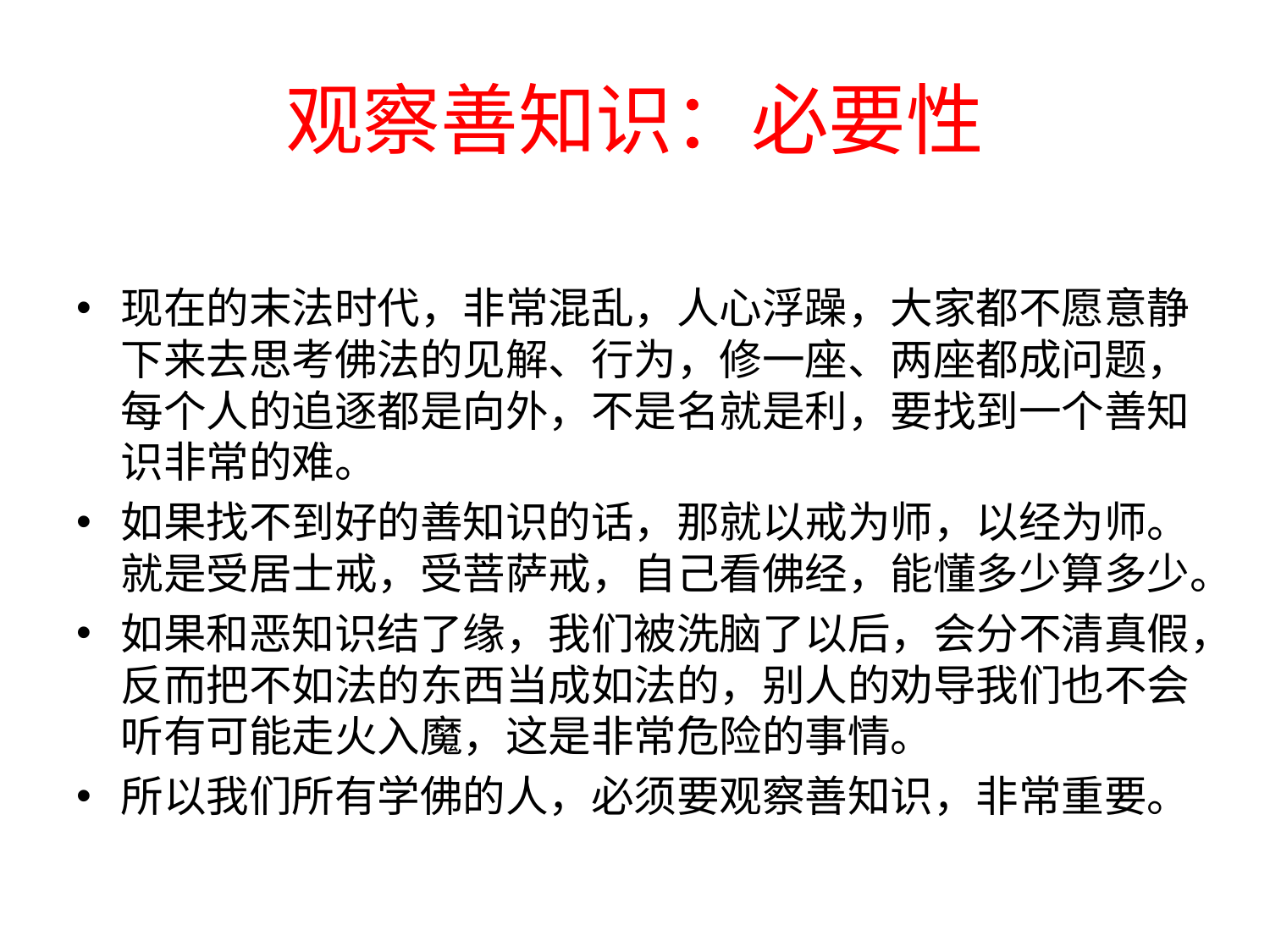

# 观察善知识：必要性

现在的末法时代，非常混乱，人心浮躁，大家都不愿意静下来去思考佛法的见解、行为，修一座、两座都成问题，每个人的追逐都是向外，不是名就是利，要找到一个善知识非常的难。
如果找不到好的善知识的话，那就以戒为师，以经为师。就是受居士戒，受菩萨戒，自己看佛经，能懂多少算多少。
如果和恶知识结了缘，我们被洗脑了以后，会分不清真假，反而把不如法的东西当成如法的，别人的劝导我们也不会听有可能走火入魔，这是非常危险的事情。
所以我们所有学佛的人，必须要观察善知识，非常重要。